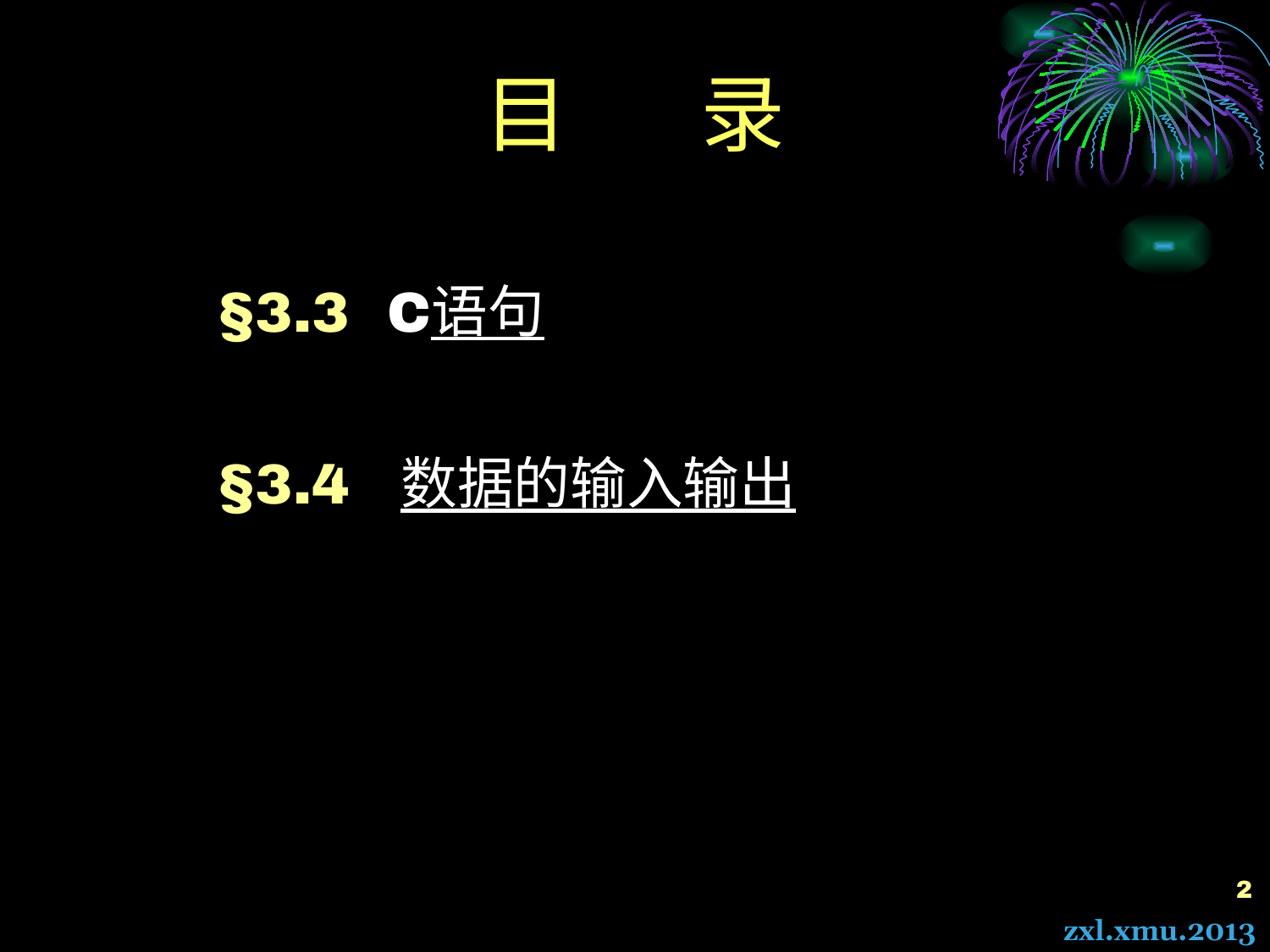

# 目       录

§3.3  C语句

§3.4  数据的输入输出

2